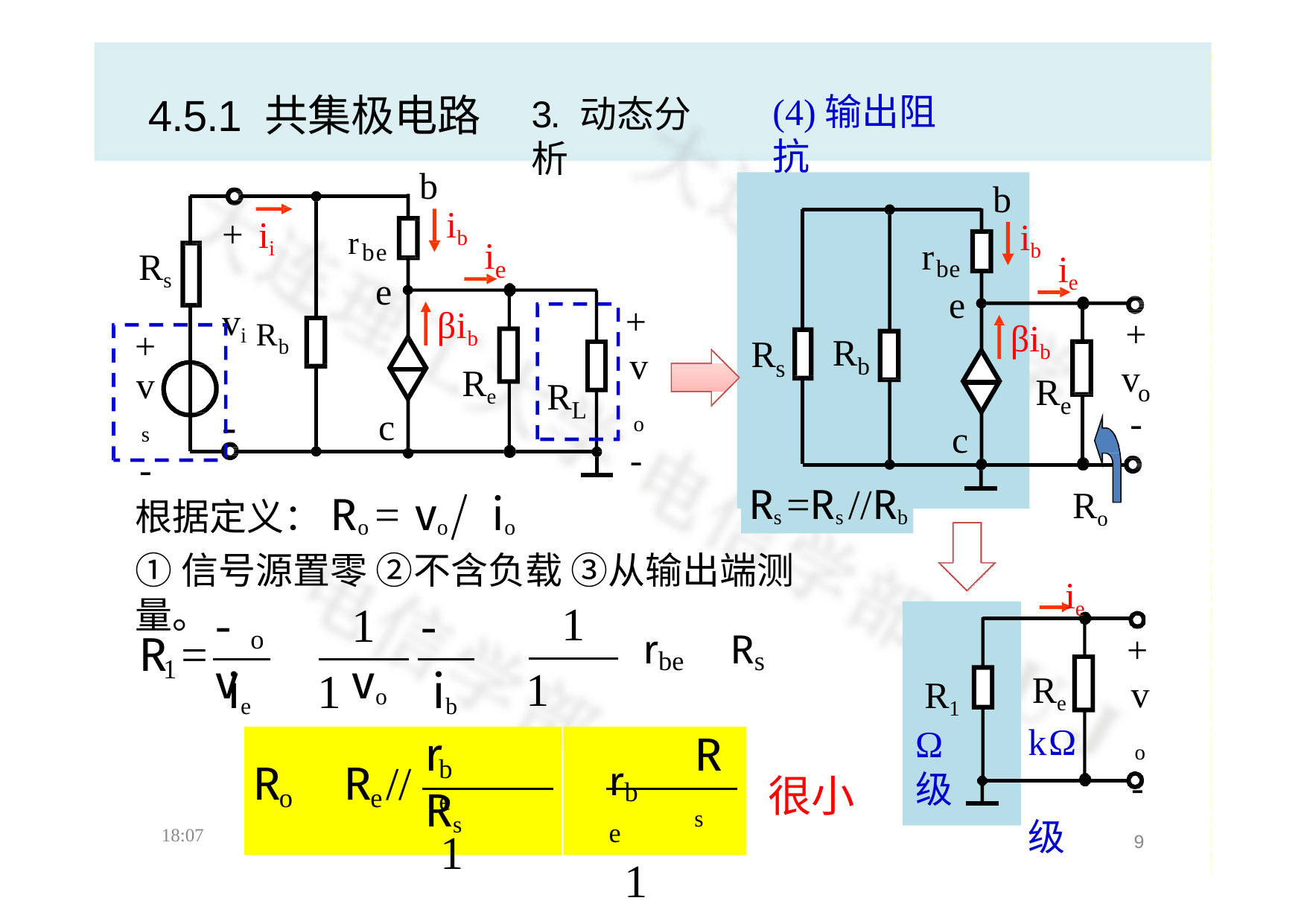

4.5.1 共集极电路
(4)输出阻抗
3. 动态分析
b
+ ii  vi  Rb
-

b

ib

ib

rbe

i
r

Rs
+
vs
-
ie
e
be
e
e

+
vo
-

βib
Re

+
βib

R

R

b

s
v

R

R
o

e
L

-
c

c

Ro  ie

Rs =Rs //Rb
根据定义：Ro =	vo	io

①信号源置零 ②不含负载 ③从输出端测量。
1
-v
1	-vo

R1
Ω
级

o
R =
+
vo
-
rbe	Rs
1

1
ie	1	ib
Re  kΩ  级
r	Rs
Rs

rbe
1
be
1
R	R //
很小
o
e

18:07
9